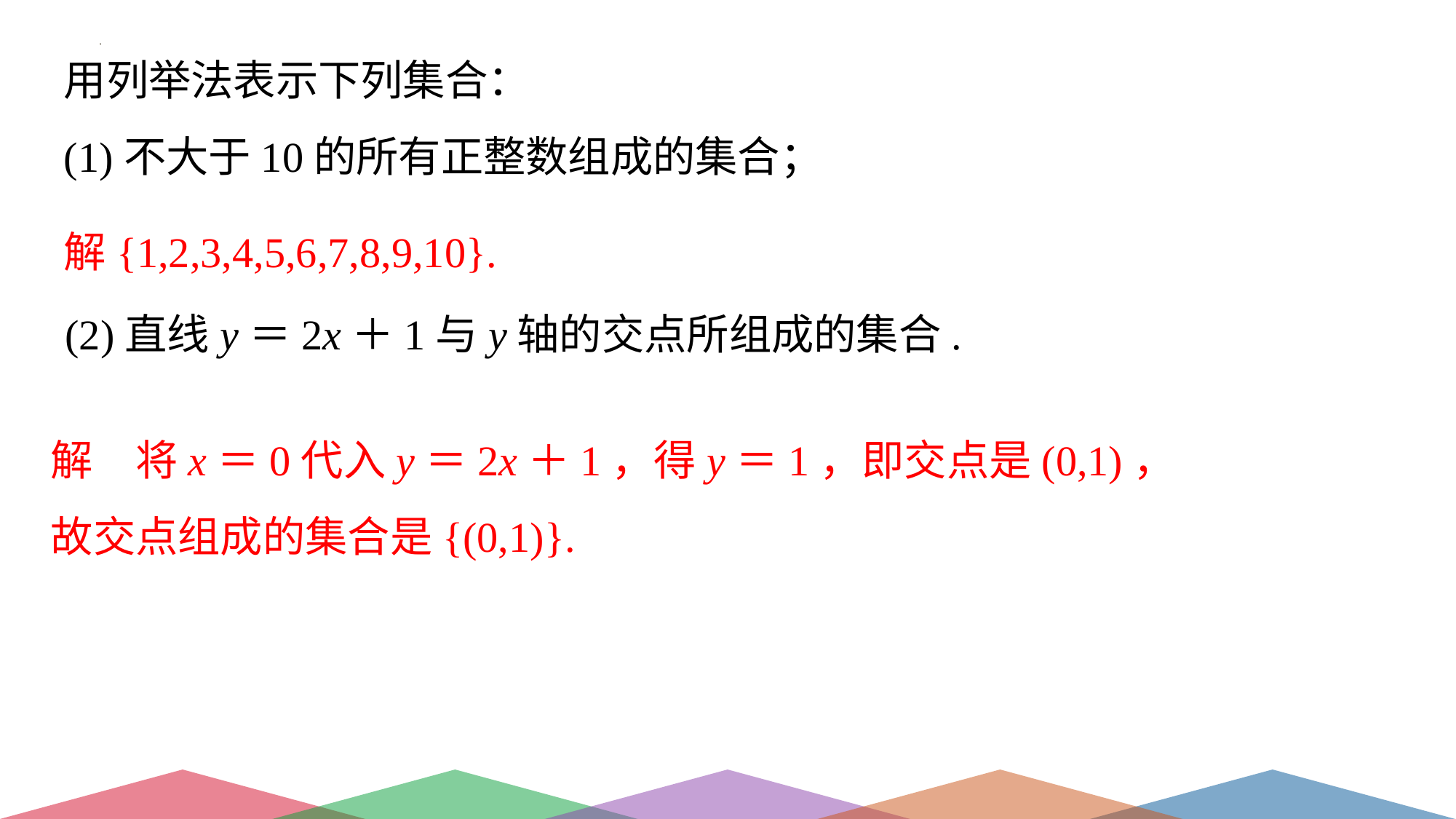

用列举法表示下列集合：
(1)不大于10的所有正整数组成的集合；
解{1,2,3,4,5,6,7,8,9,10}.
(2)直线y＝2x＋1与y轴的交点所组成的集合.
解　将x＝0代入y＝2x＋1，得y＝1，即交点是(0,1)，
故交点组成的集合是{(0,1)}.